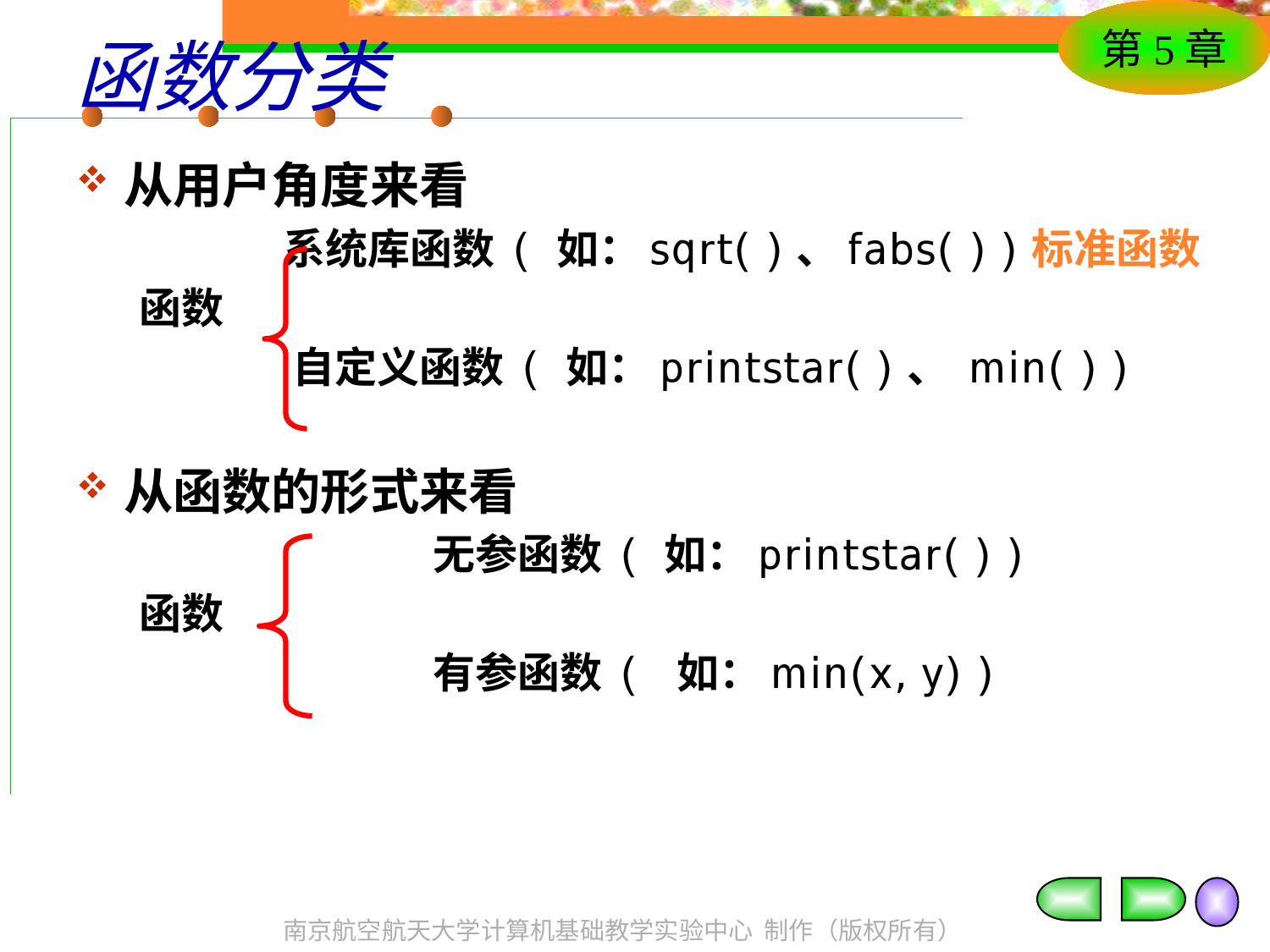

# 函数分类
从用户角度来看
              系统库函数 ( 如：sqrt( )、fabs( ) )标准函数
函数
               自定义函数 ( 如：printstar( )、 min( ) )

从函数的形式来看
			无参函数 ( 如：printstar( ) )
函数
			有参函数 (  如：min(x, y) )